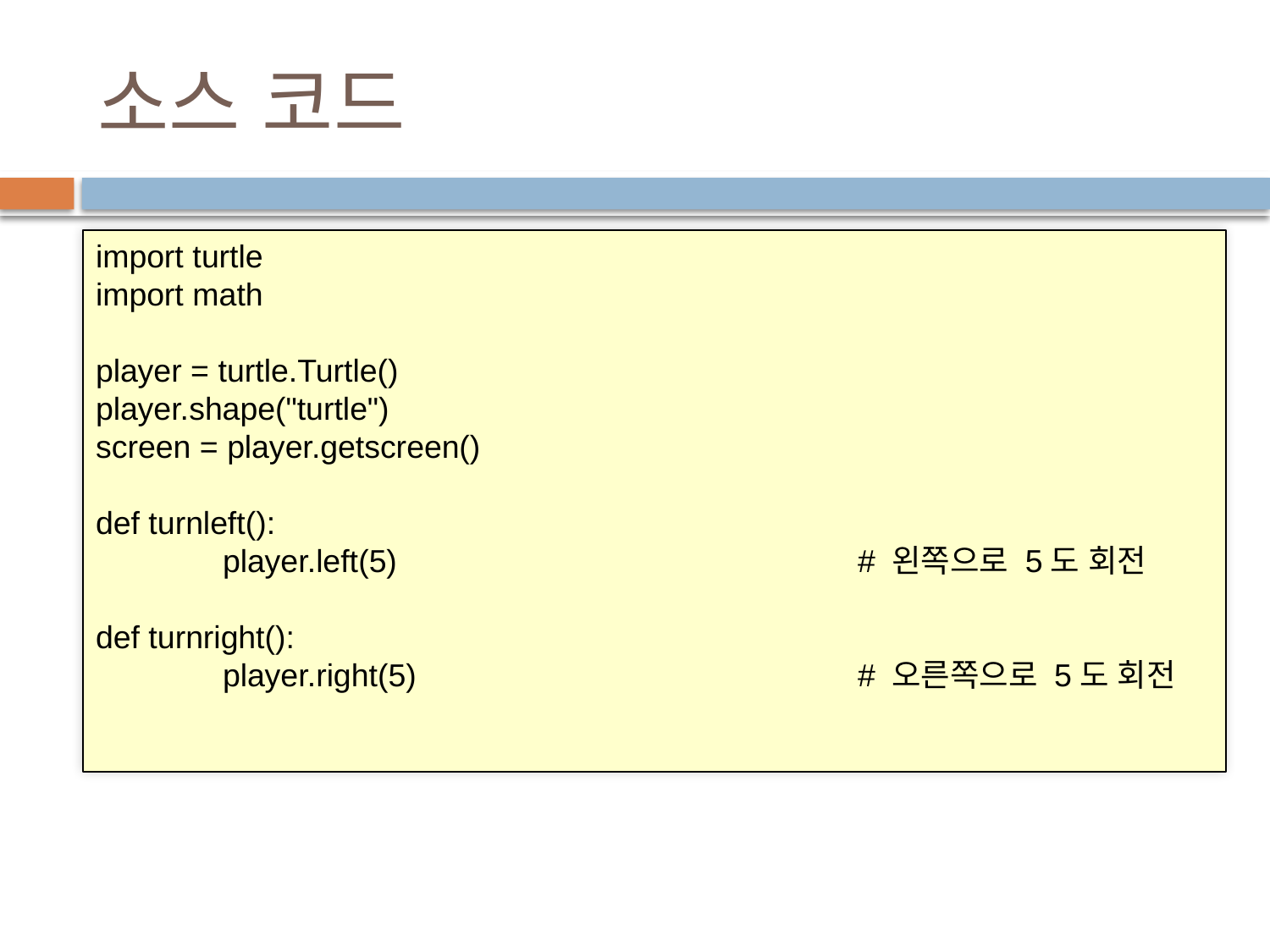

# 소스 코드
import turtle
import math

player = turtle.Turtle()
player.shape("turtle")
screen = player.getscreen()

def turnleft():
	player.left(5)				# 왼쪽으로 5도 회전

def turnright():
	player.right(5)				# 오른쪽으로 5도 회전